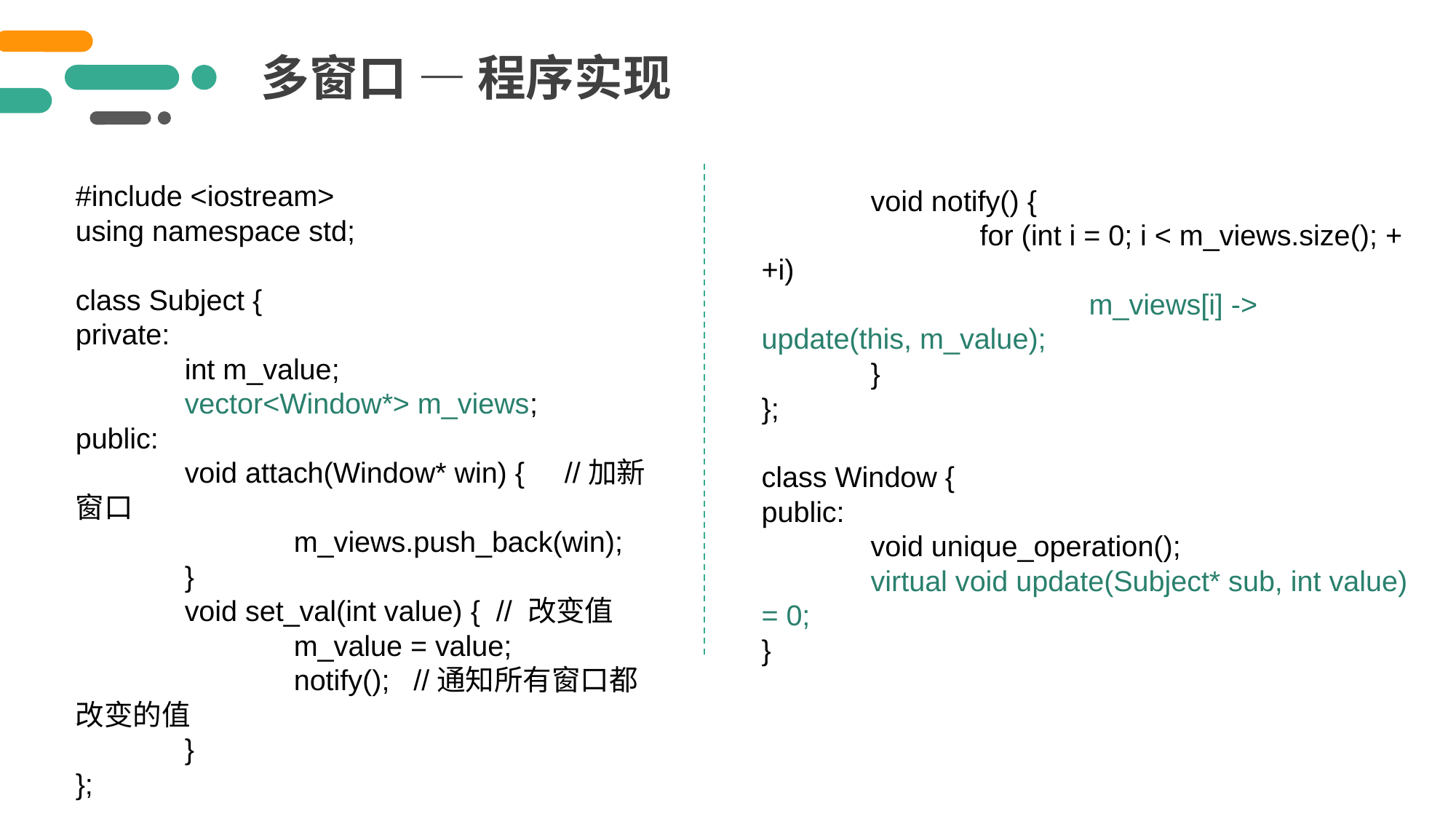

多窗口 — 程序实现
#include <iostream>
using namespace std;

class Subject {
private:
	int m_value;
	vector<Window*> m_views;
public:
	void attach(Window* win) {     //加新窗口
		m_views.push_back(win);
	}
	void set_val(int value) {  // 改变值
		m_value = value;
		notify();   //通知所有窗口都改变的值
	}
};
	void notify() {
		for (int i = 0; i < m_views.size(); ++i)
			m_views[i] -> update(this, m_value);
	}
};

class Window {
public:
	void unique_operation();
	virtual void update(Subject* sub, int value) = 0;
}